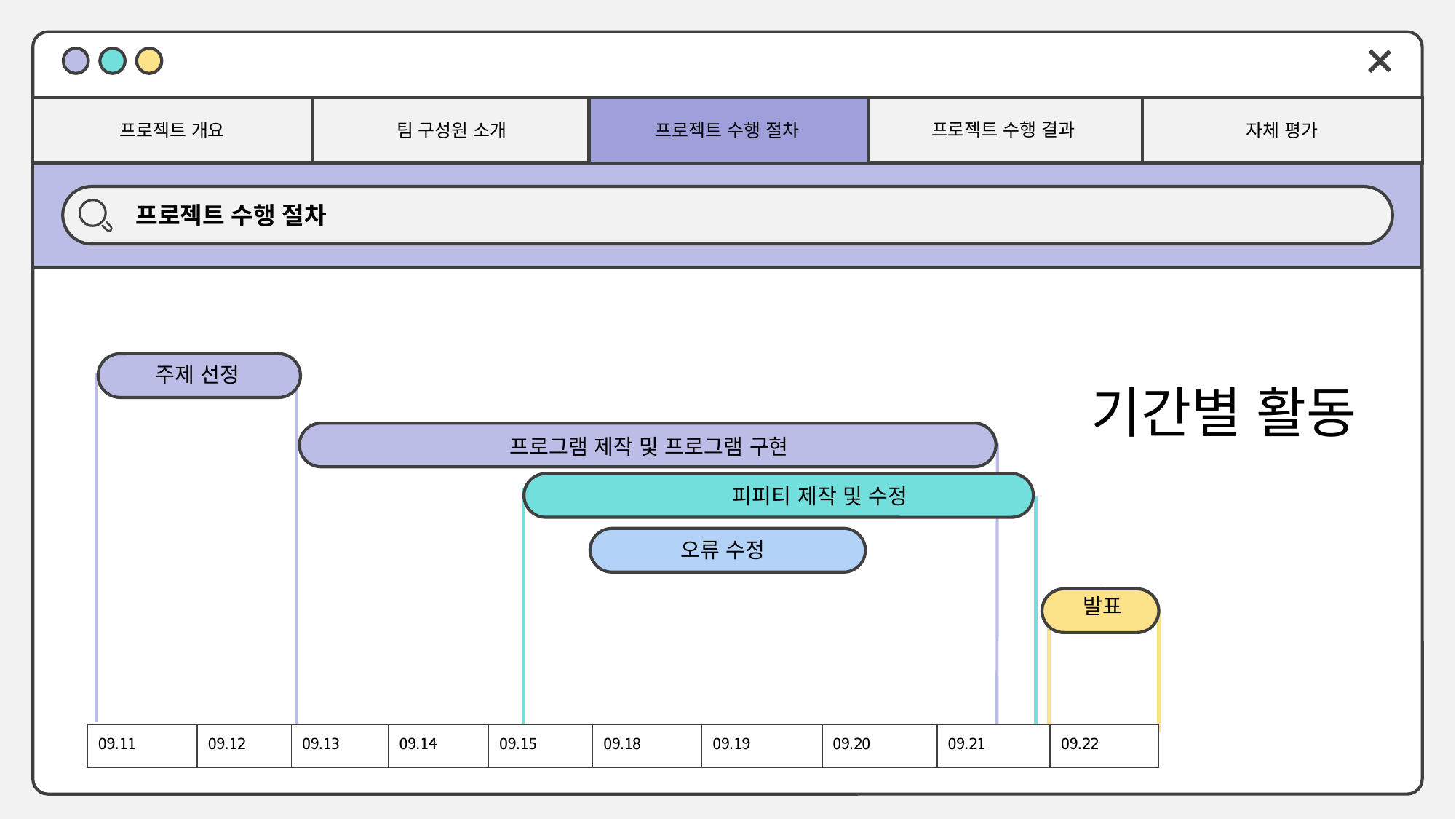

프로젝트 수행 결과
프로젝트 수행 절차
팀 구성원 소개
프로젝트 개요
자체 평가

프로젝트 수행 절차

주제 선정
기간별 활동

프로그램 제작 및 프로그램 구현
피피티 제작 및 수정
오류 수정

발표
| 09.11 | 09.12 | 09.13 | 09.14 | 09.15 | 09.18 | 09.19 | 09.20 | 09.21 | 09.22 |
| --- | --- | --- | --- | --- | --- | --- | --- | --- | --- |